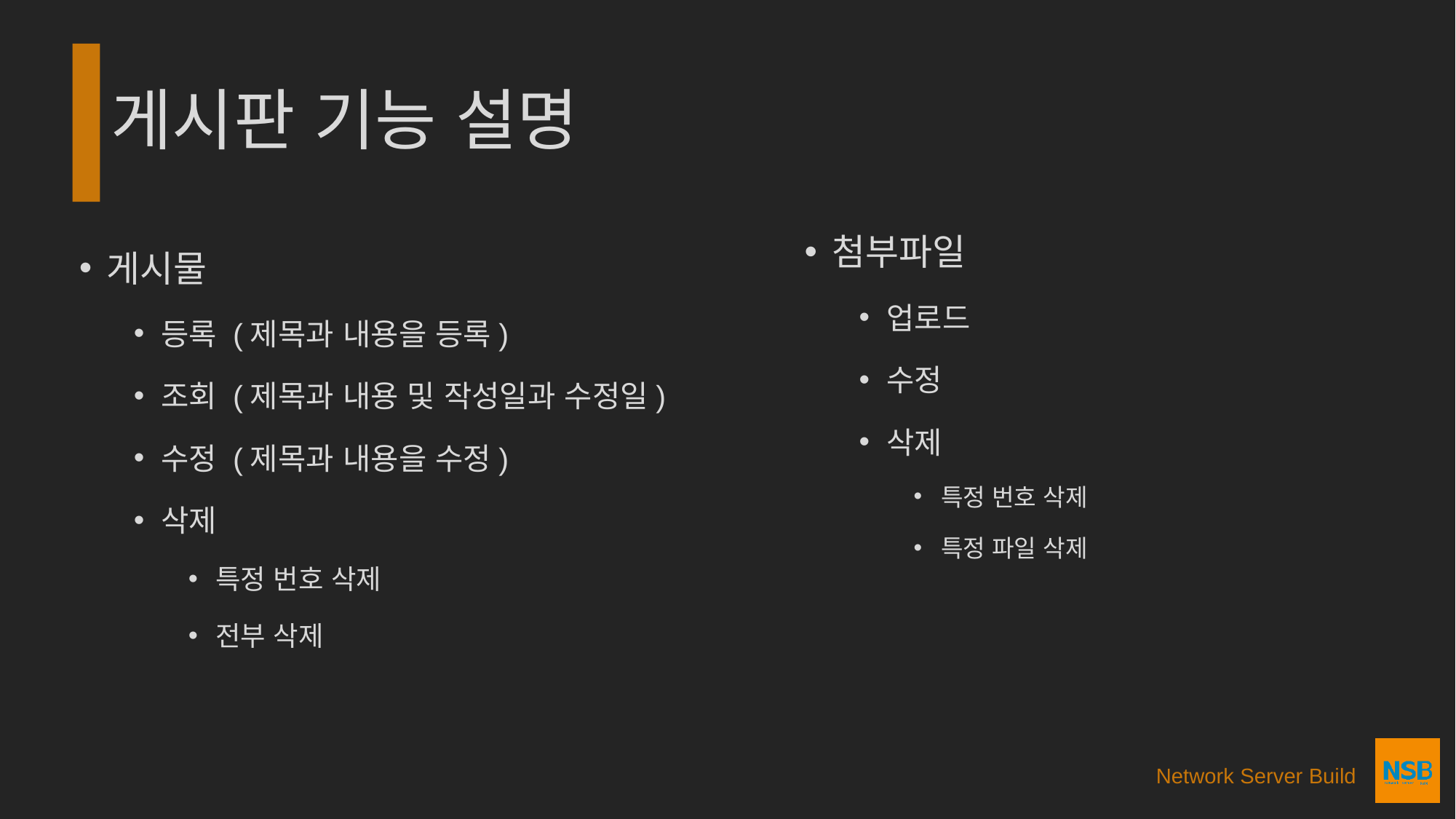

# 게시판 기능 설명
첨부파일
업로드
수정
삭제
특정 번호 삭제
특정 파일 삭제

게시물
등록 (제목과 내용을 등록)
조회 (제목과 내용 및 작성일과 수정일)
수정 (제목과 내용을 수정)
삭제
특정 번호 삭제
전부 삭제